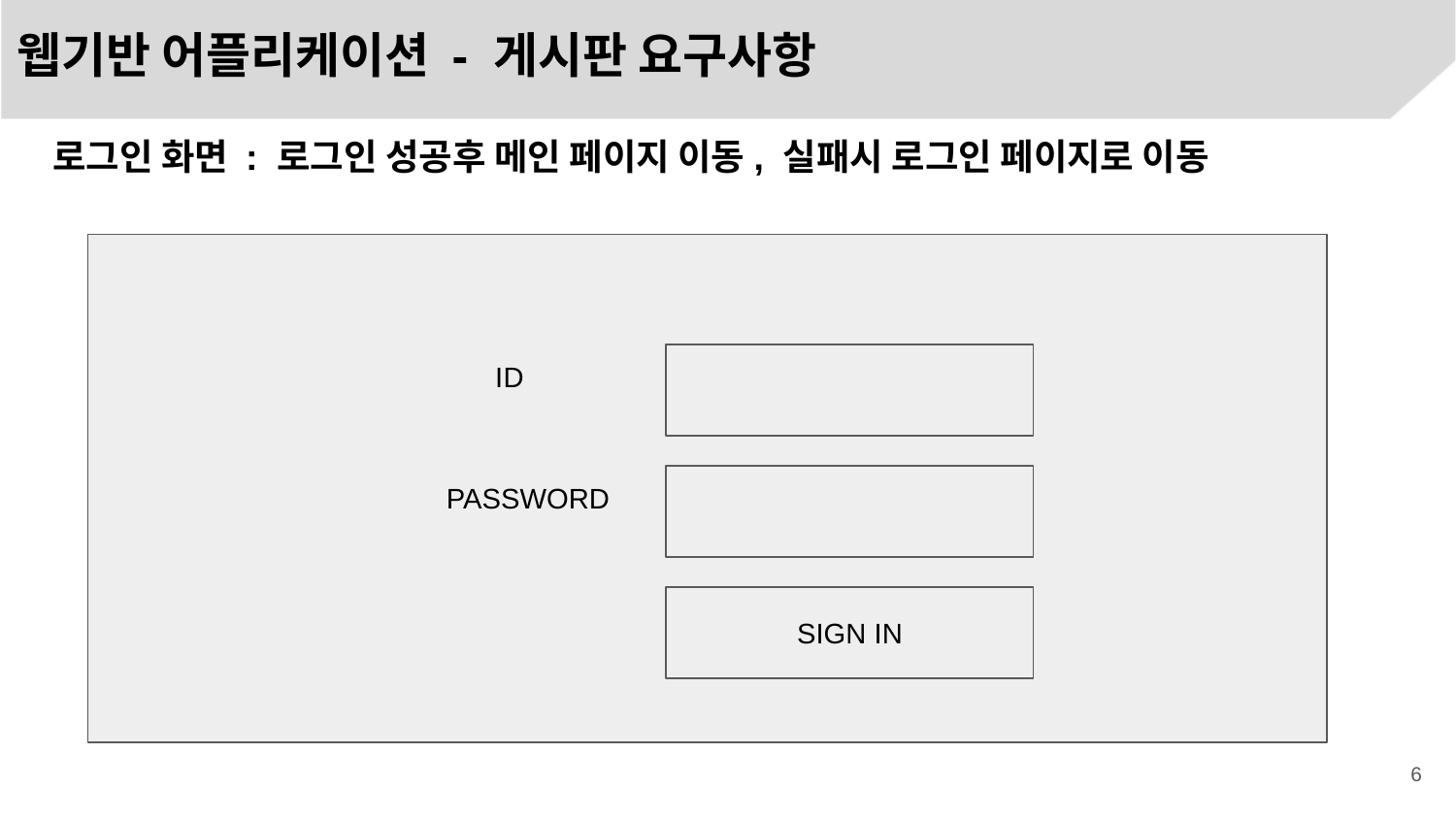

# 웹기반 어플리케이션 - 게시판 요구사항
로그인 화면 : 로그인 성공후 메인 페이지 이동, 실패시 로그인 페이지로 이동

ID

PASSWORD

SIGN IN
6